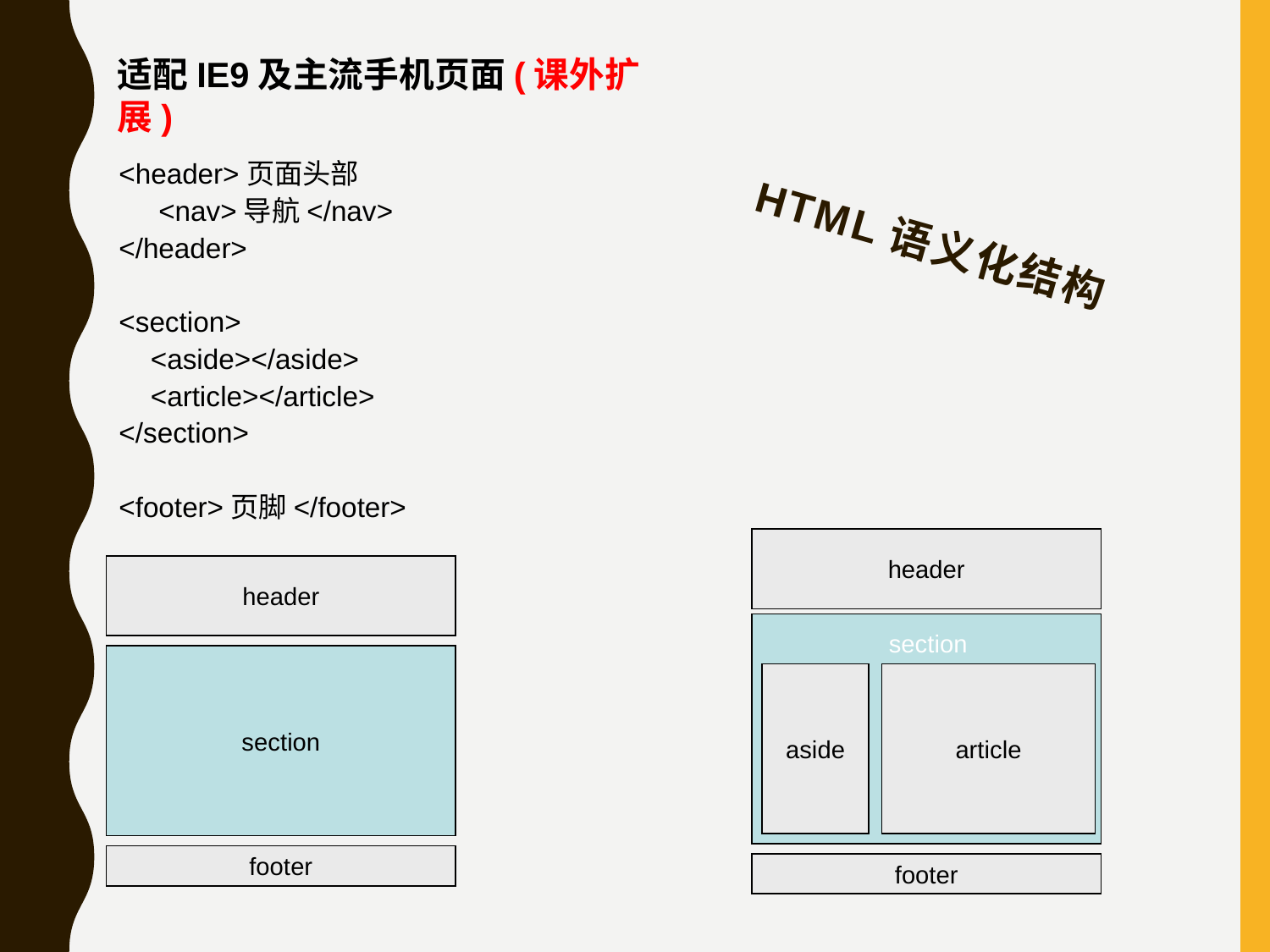

适配IE9及主流手机页面(课外扩展)
<header>页面头部
	 <nav>导航</nav>
</header>

<section>
	<aside></aside>
	<article></article>
</section>

<footer>页脚</footer>
# HTML语义化结构
header
header

section
section

aside
article
footer
footer